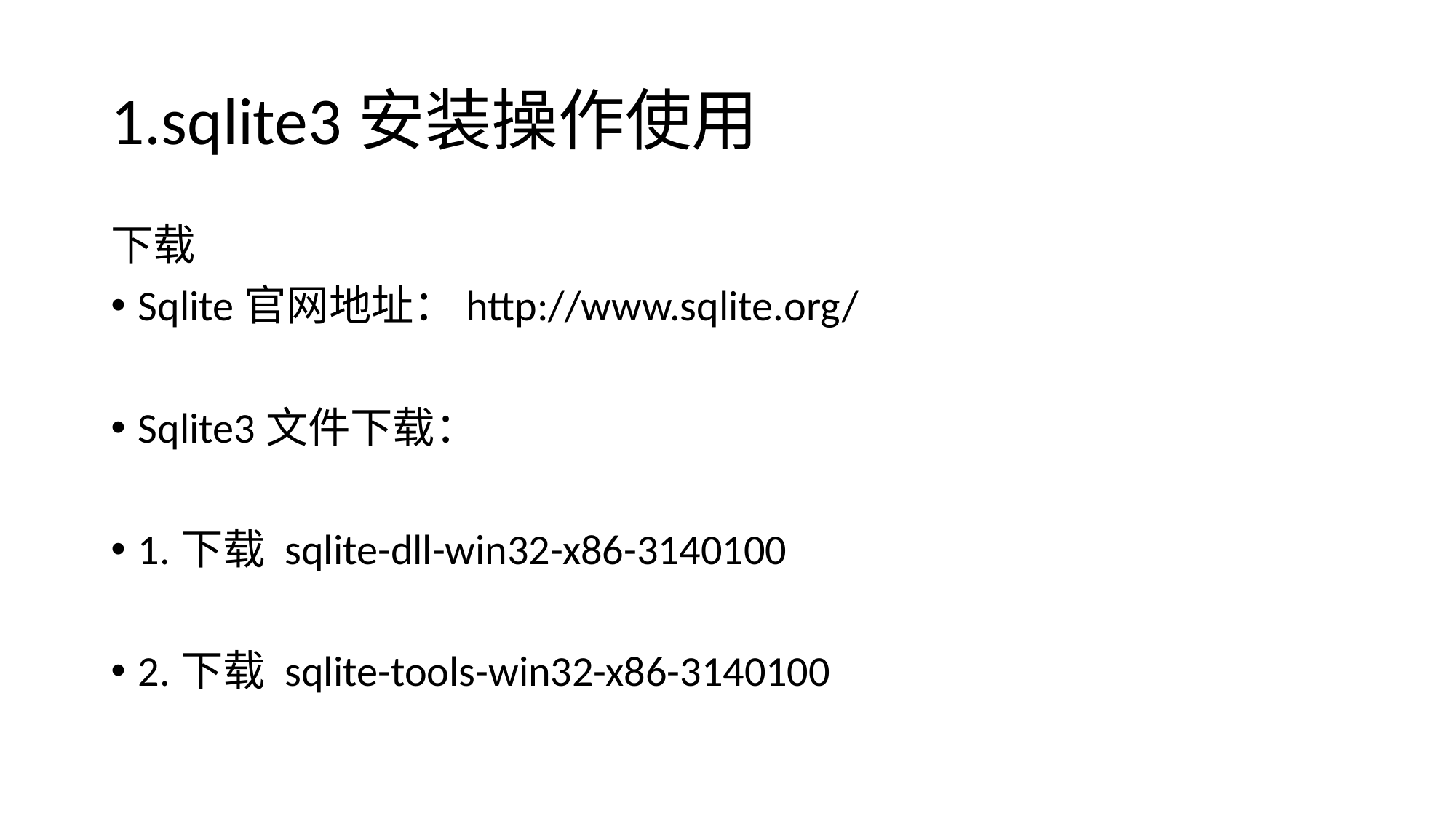

# 1.sqlite3安装操作使用
下载
Sqlite官网地址：http://www.sqlite.org/

Sqlite3文件下载：

1.下载 sqlite-dll-win32-x86-3140100

2.下载 sqlite-tools-win32-x86-3140100